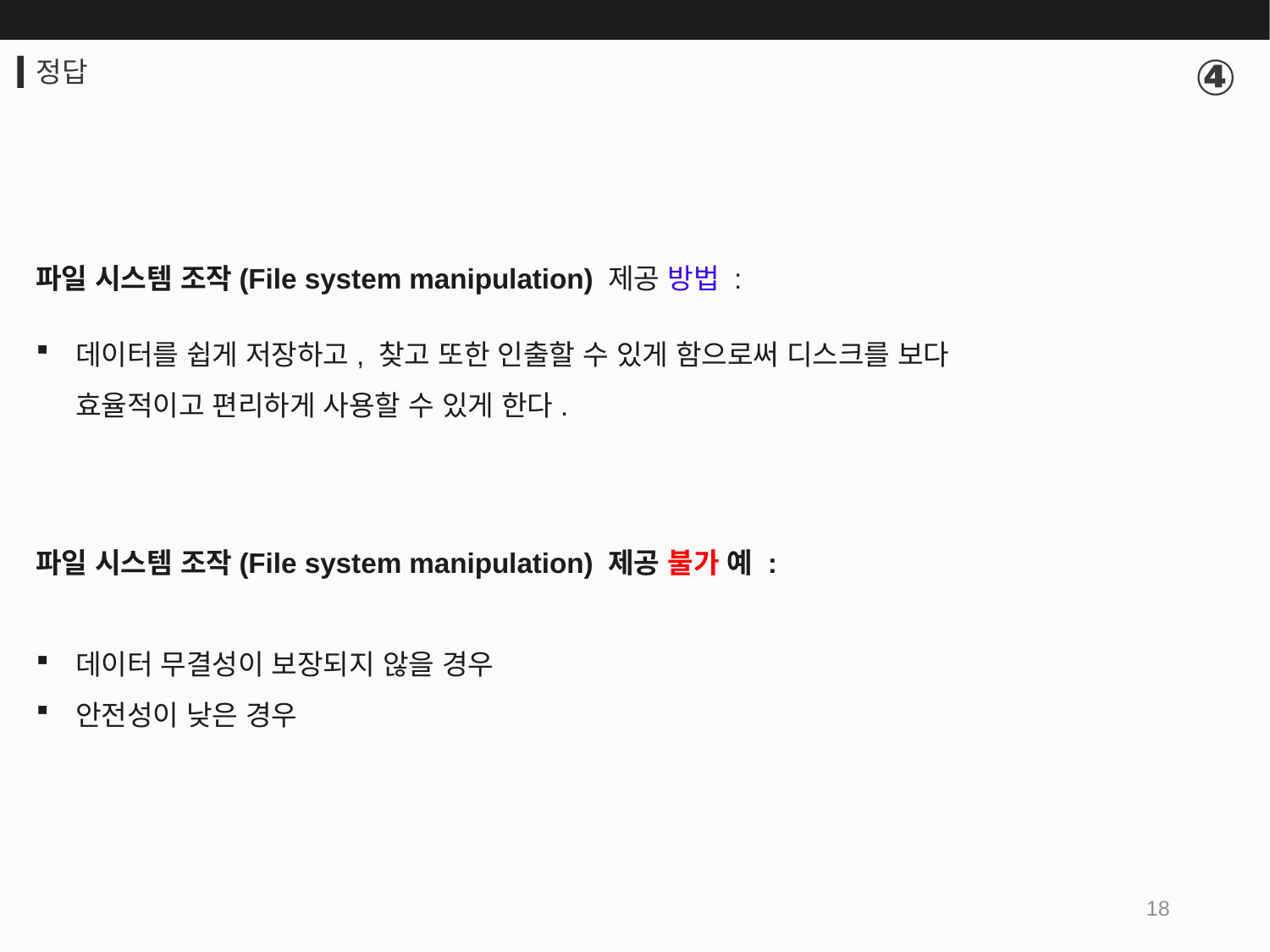

④
정답

파일 시스템 조작(File system manipulation) 제공 방법 :

데이터를 쉽게 저장하고, 찾고 또한 인출할 수 있게 함으로써 디스크를 보다 효율적이고 편리하게 사용할 수 있게 한다.
파일 시스템 조작(File system manipulation) 제공 불가 예 :

데이터 무결성이 보장되지 않을 경우
안전성이 낮은 경우
18